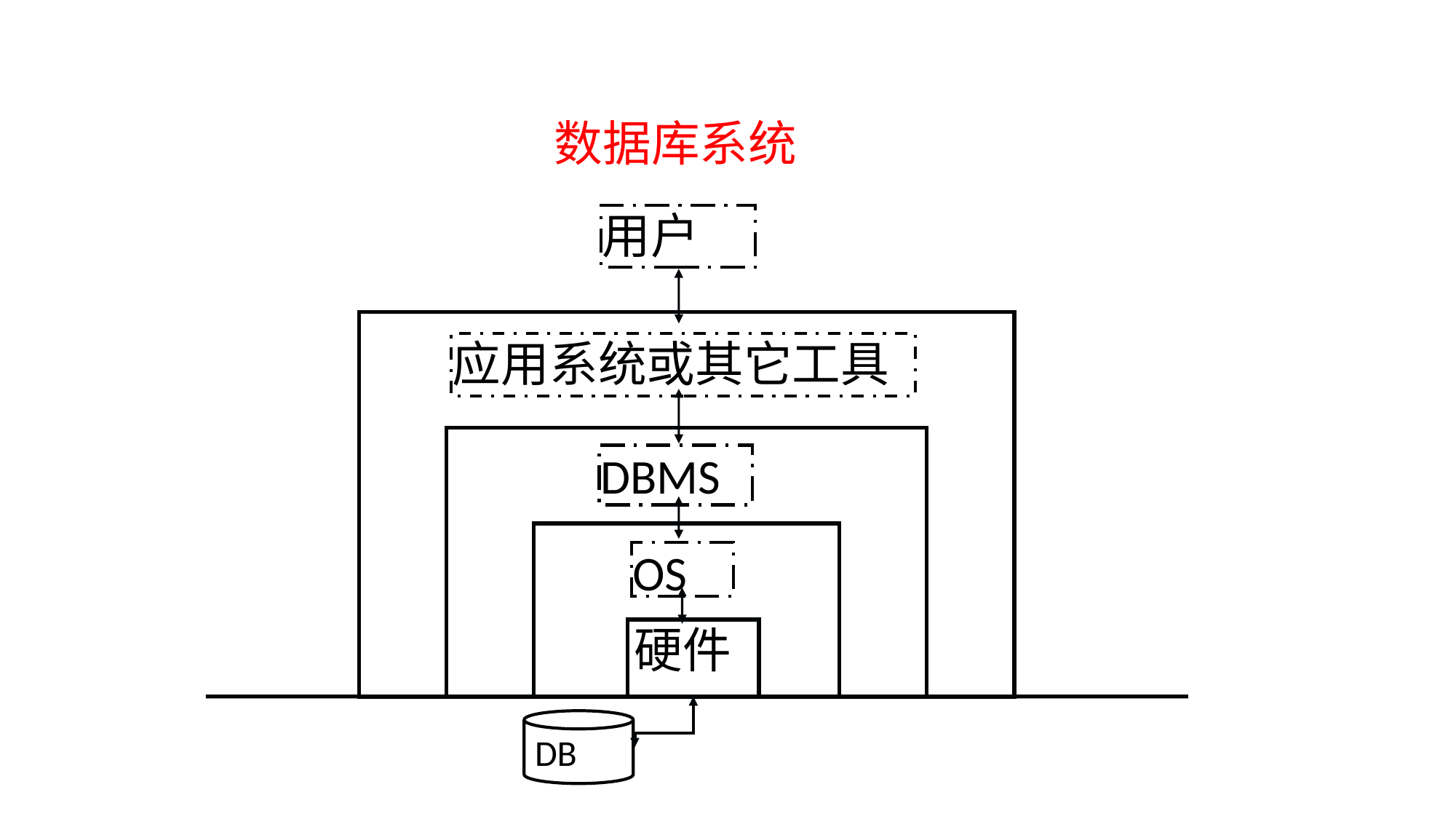

数据库系统
用户

应用系统或其它工具

DBMS

OS

硬件

DB